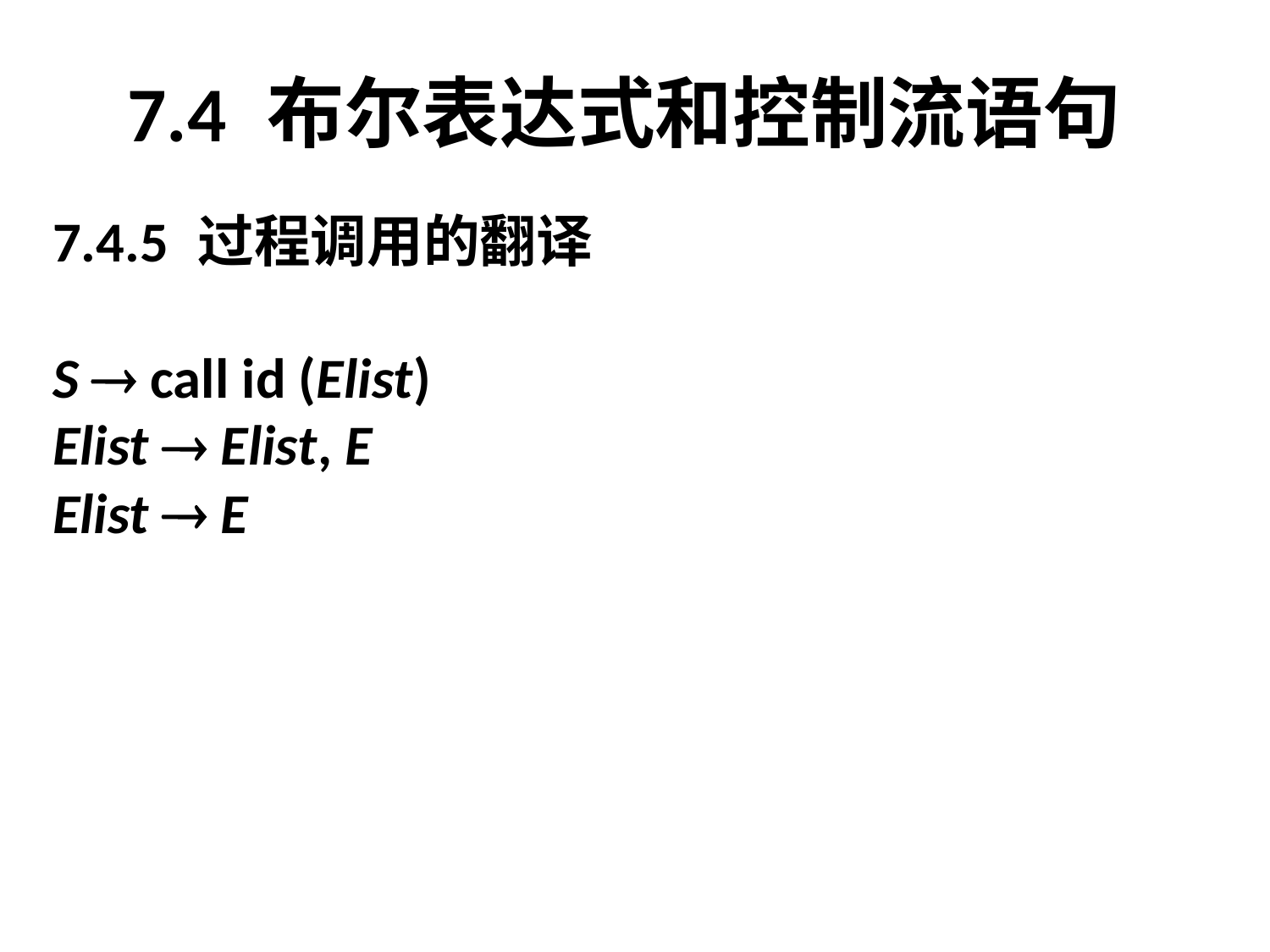

# 7.4 布尔表达式和控制流语句
7.4.5 过程调用的翻译

S → call id (Elist)
Elist → Elist, E
Elist → E